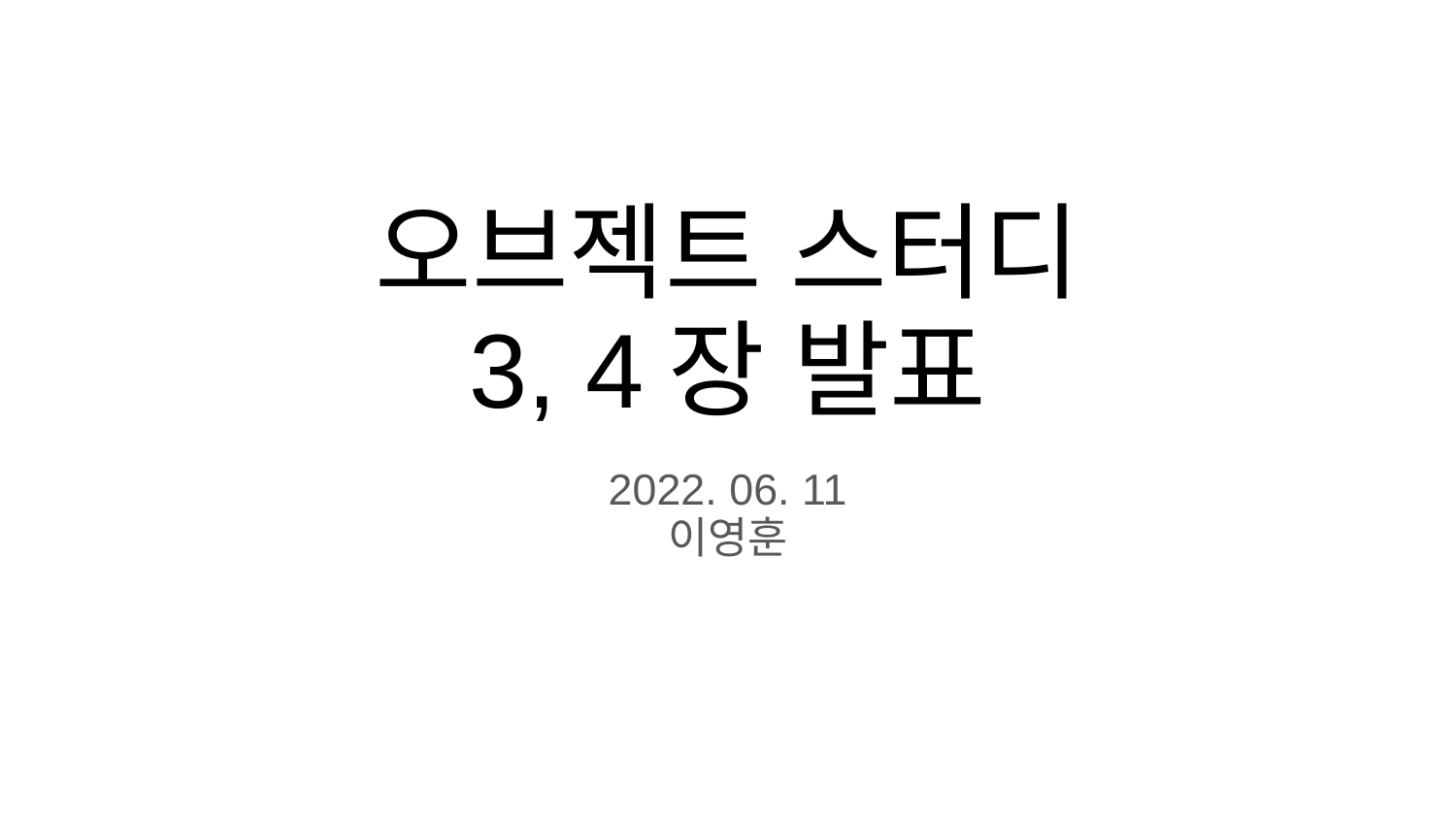

# 오브젝트 스터디
3, 4장 발표
2022. 06. 11
이영훈